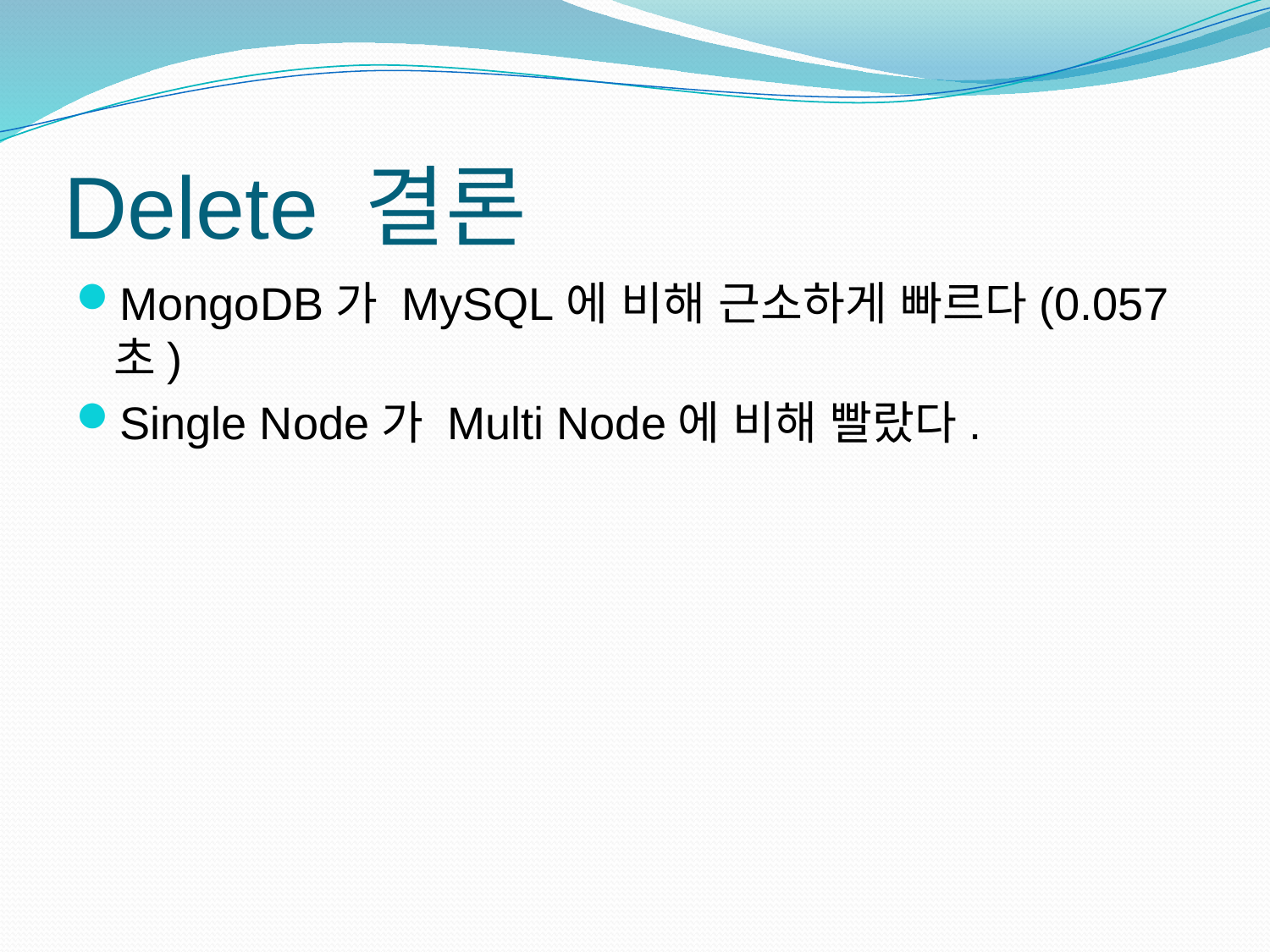

# Delete 결론
MongoDB가 MySQL에 비해 근소하게 빠르다(0.057초)
Single Node가 Multi Node에 비해 빨랐다.